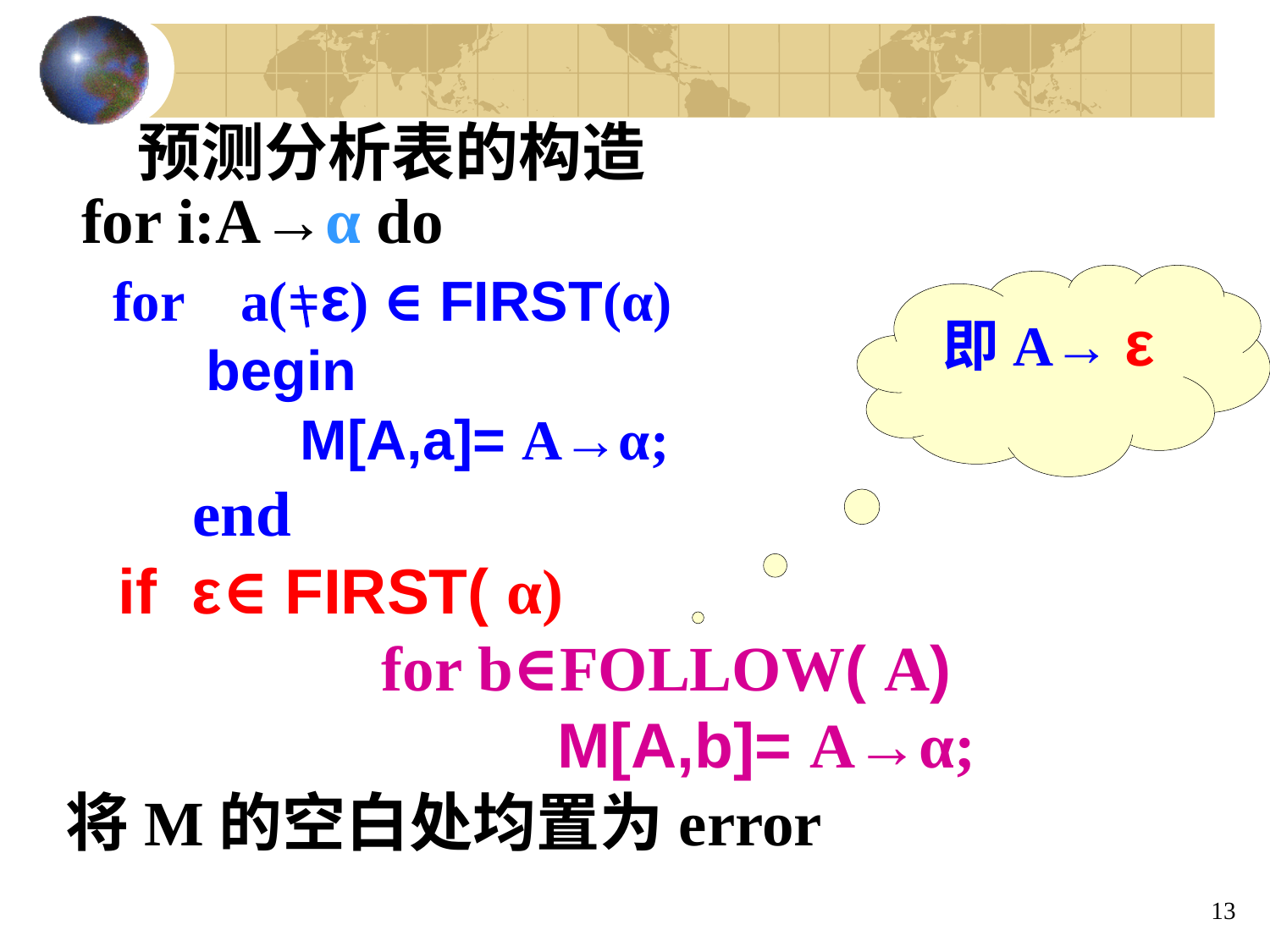

预测分析表的构造

 for i:A→α do
   for    a(=ε) ∈ FIRST(α)
         begin
               M[A,a]= A→α;
        end
   if  ε∈ FIRST( α)
                  for b∈FOLLOW( A)
                            M[A,b]= A→α;
将M的空白处均置为error

即A→ ε

13